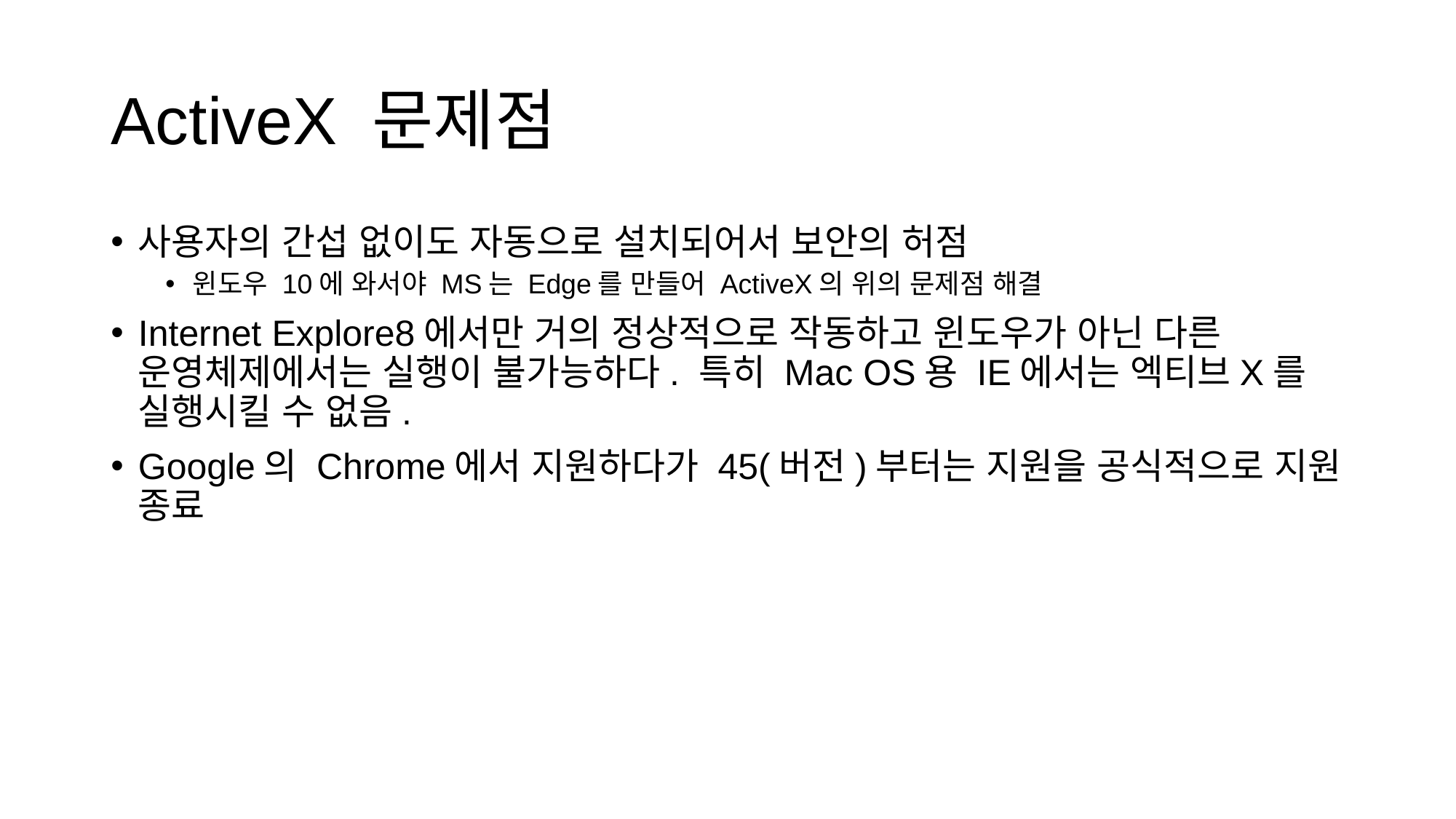

# ActiveX 문제점
사용자의 간섭 없이도 자동으로 설치되어서 보안의 허점
윈도우 10에 와서야 MS는 Edge를 만들어 ActiveX의 위의 문제점 해결
Internet Explore8에서만 거의 정상적으로 작동하고 윈도우가 아닌 다른 운영체제에서는 실행이 불가능하다. 특히 Mac OS용 IE에서는 엑티브X를 실행시킬 수 없음.
Google의 Chrome에서 지원하다가 45(버전)부터는 지원을 공식적으로 지원 종료